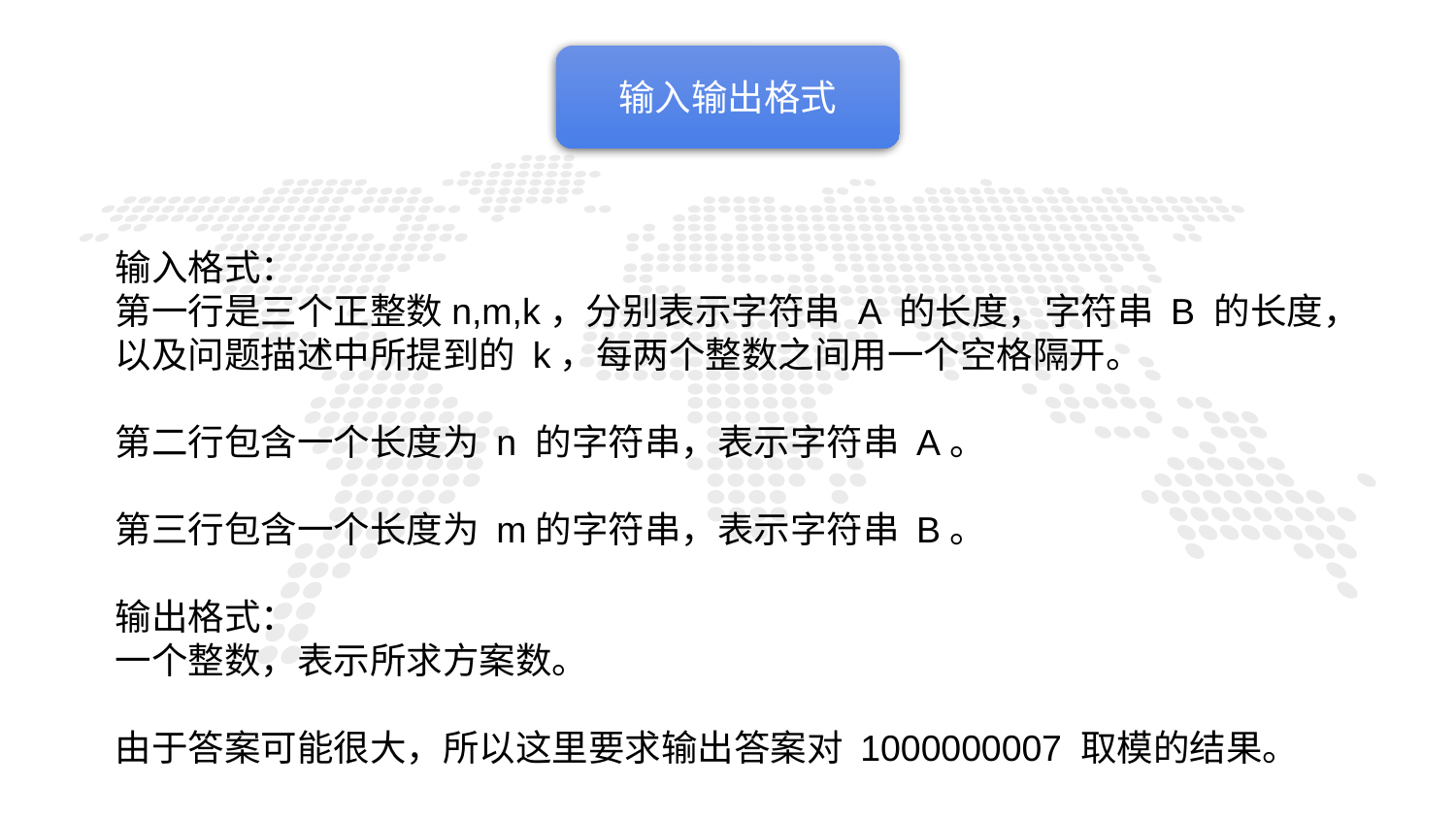

输入输出格式
输入格式：
第一行是三个正整数n,m,k，分别表示字符串 A 的长度，字符串 B 的长度，以及问题描述中所提到的 k，每两个整数之间用一个空格隔开。

第二行包含一个长度为 n 的字符串，表示字符串 A。

第三行包含一个长度为 m的字符串，表示字符串 B。

输出格式：
一个整数，表示所求方案数。

由于答案可能很大，所以这里要求输出答案对 1000000007 取模的结果。